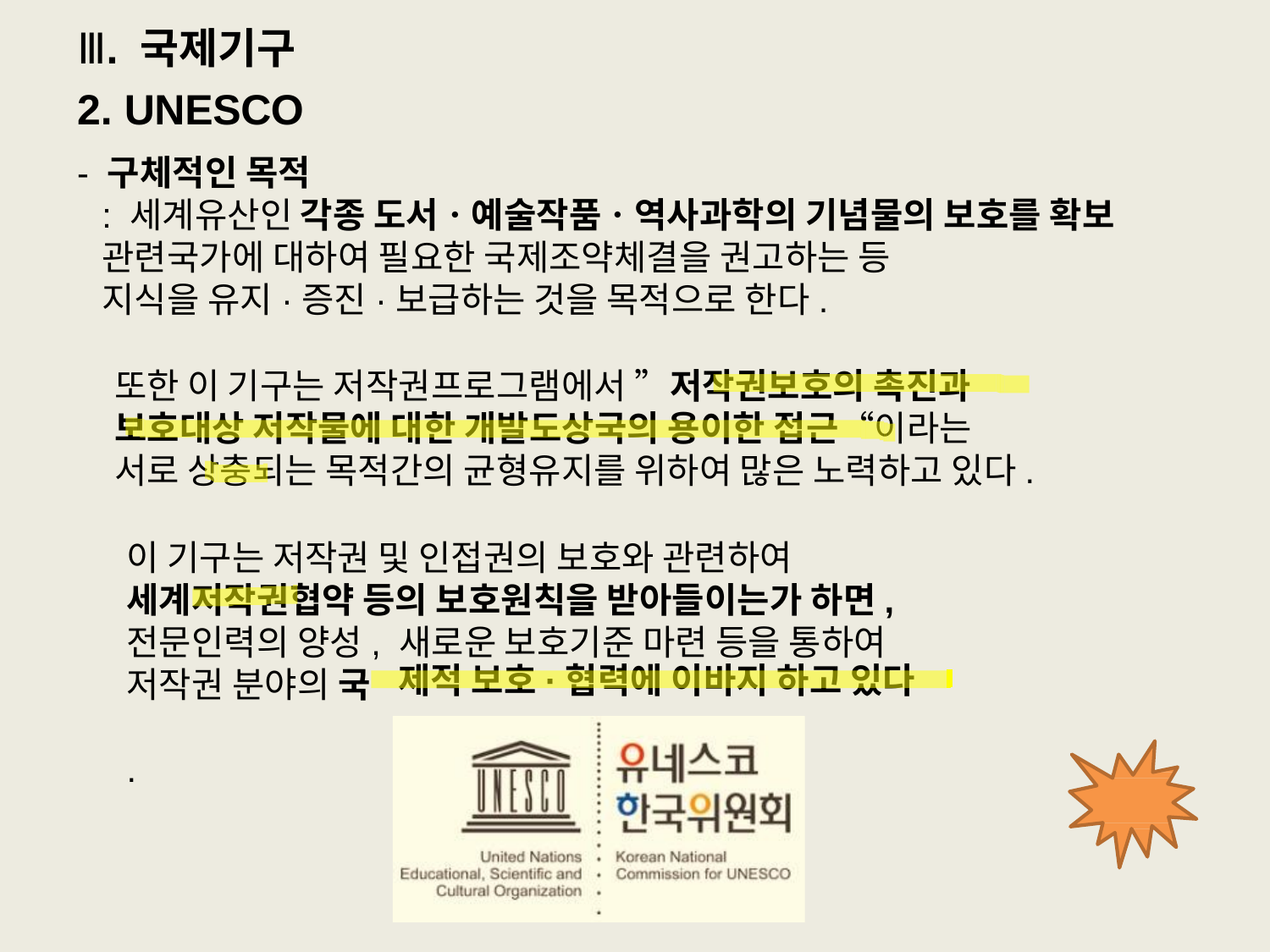

# Ⅲ. 국제기구
2. UNESCO
- 구체적인 목적
: 세계유산인 각종 도서ㆍ예술작품ㆍ역사과학의 기념물의 보호를 확보
관련국가에 대하여 필요한 국제조약체결을 권고하는 등  지식을 유지·증진·보급하는 것을 목적으로 한다.

또한 이 기구는 저작권프로그램에서 ”저작권보호의 촉진과  보호대상 저작물에 대한 개발도상국의 용이한 접근“이라는
서로 상충되는 목적간의 균형유지를 위하여 많은 노력하고 있다.

이 기구는 저작권 및 인접권의 보호와 관련하여  세계저작권협약 등의 보호원칙을 받아들이는가 하면,  전문인력의 양성, 새로운 보호기준 마련 등을 통하여  저작권 분야의 국	.

제적 보호·협력에 이바지 하고 있다